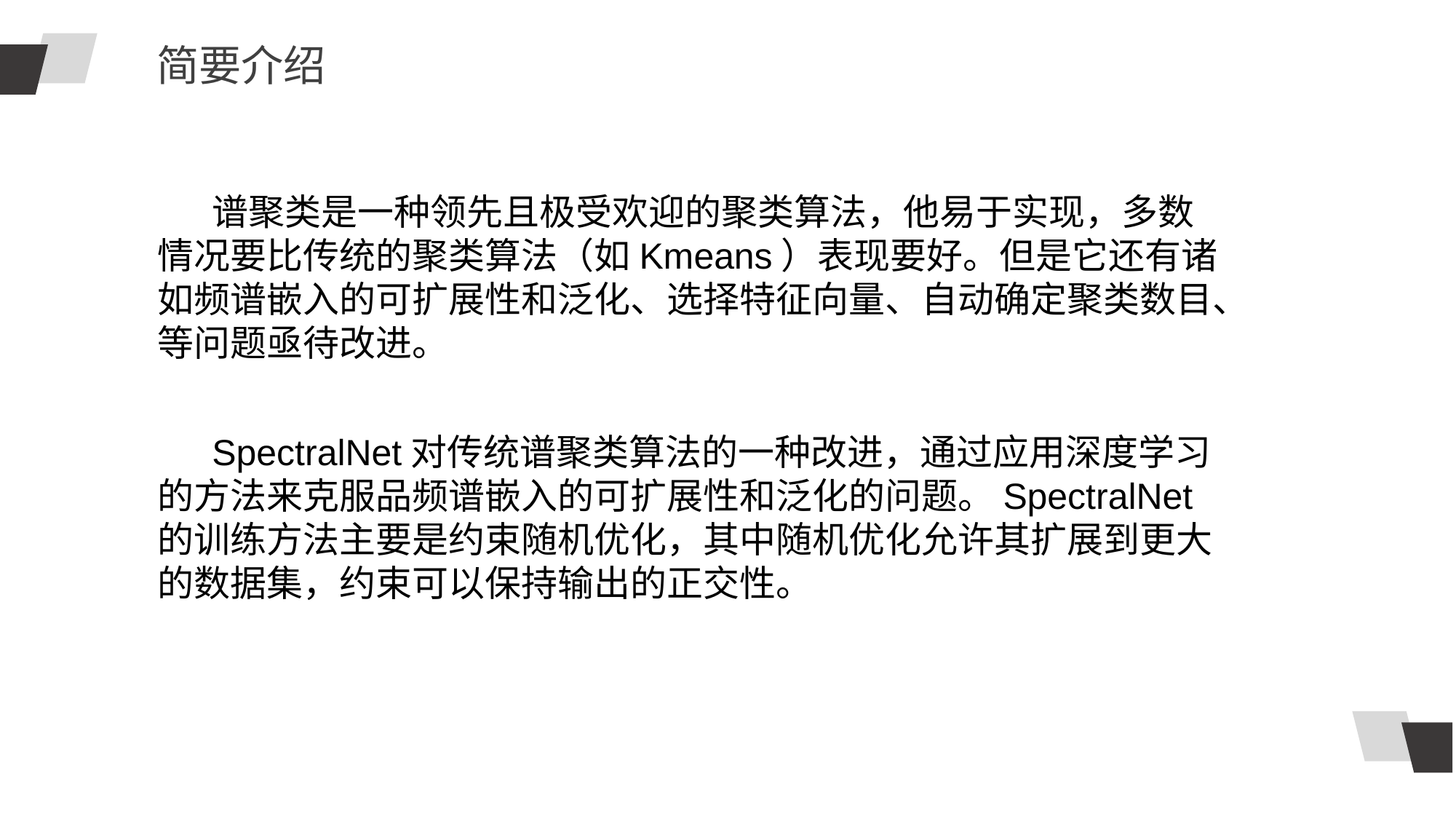

简要介绍
谱聚类是一种领先且极受欢迎的聚类算法，他易于实现，多数情况要比传统的聚类算法（如Kmeans）表现要好。但是它还有诸如频谱嵌入的可扩展性和泛化、选择特征向量、自动确定聚类数目、等问题亟待改进。
SpectralNet对传统谱聚类算法的一种改进，通过应用深度学习的方法来克服品频谱嵌入的可扩展性和泛化的问题。SpectralNet的训练方法主要是约束随机优化，其中随机优化允许其扩展到更大的数据集，约束可以保持输出的正交性。